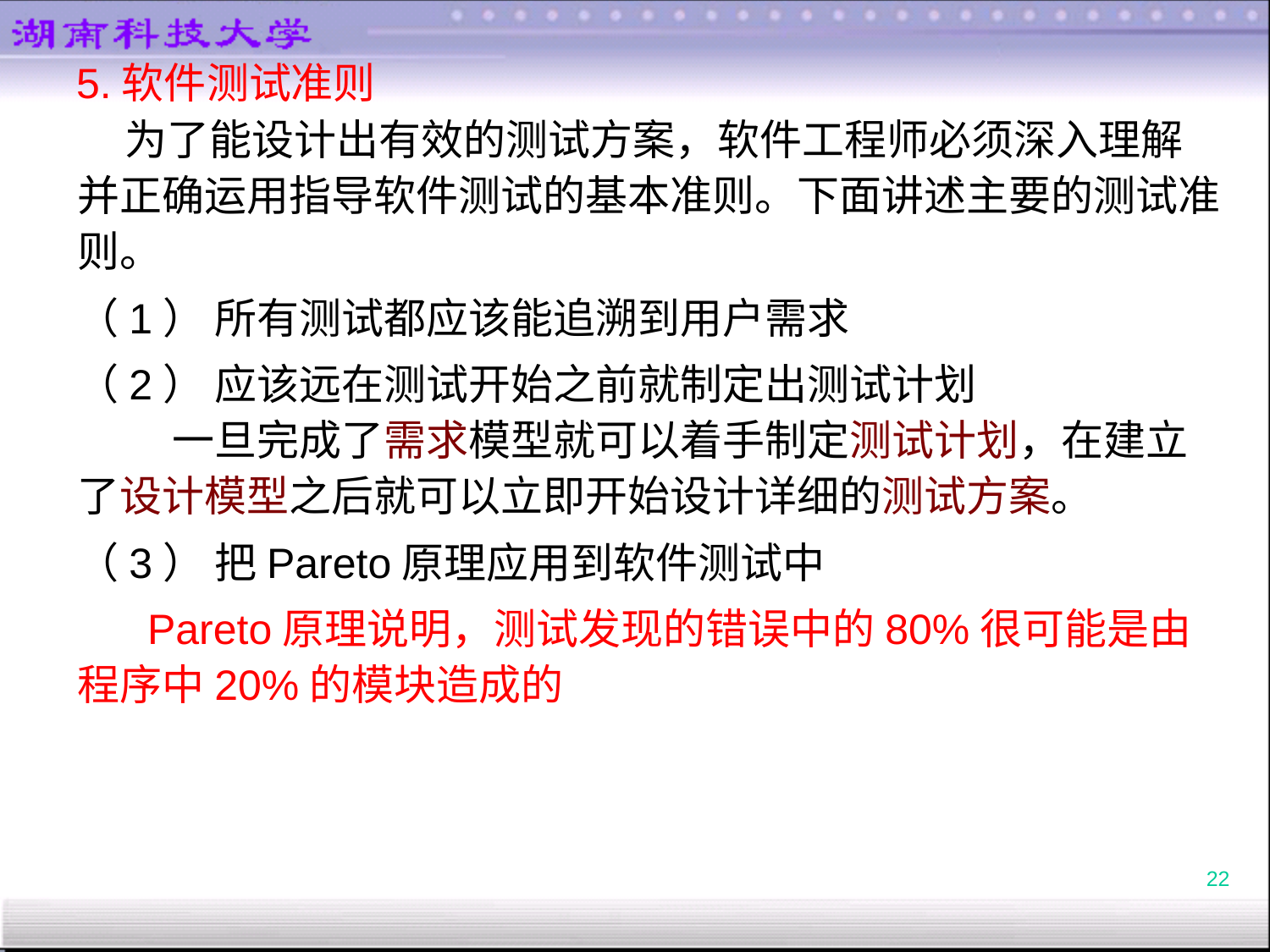

5.软件测试准则
    为了能设计出有效的测试方案，软件工程师必须深入理解并正确运用指导软件测试的基本准则。下面讲述主要的测试准则。
（1） 所有测试都应该能追溯到用户需求
（2） 应该远在测试开始之前就制定出测试计划
         一旦完成了需求模型就可以着手制定测试计划，在建立了设计模型之后就可以立即开始设计详细的测试方案。
（3） 把Pareto原理应用到软件测试中
      Pareto原理说明，测试发现的错误中的80%很可能是由程序中20%的模块造成的
22